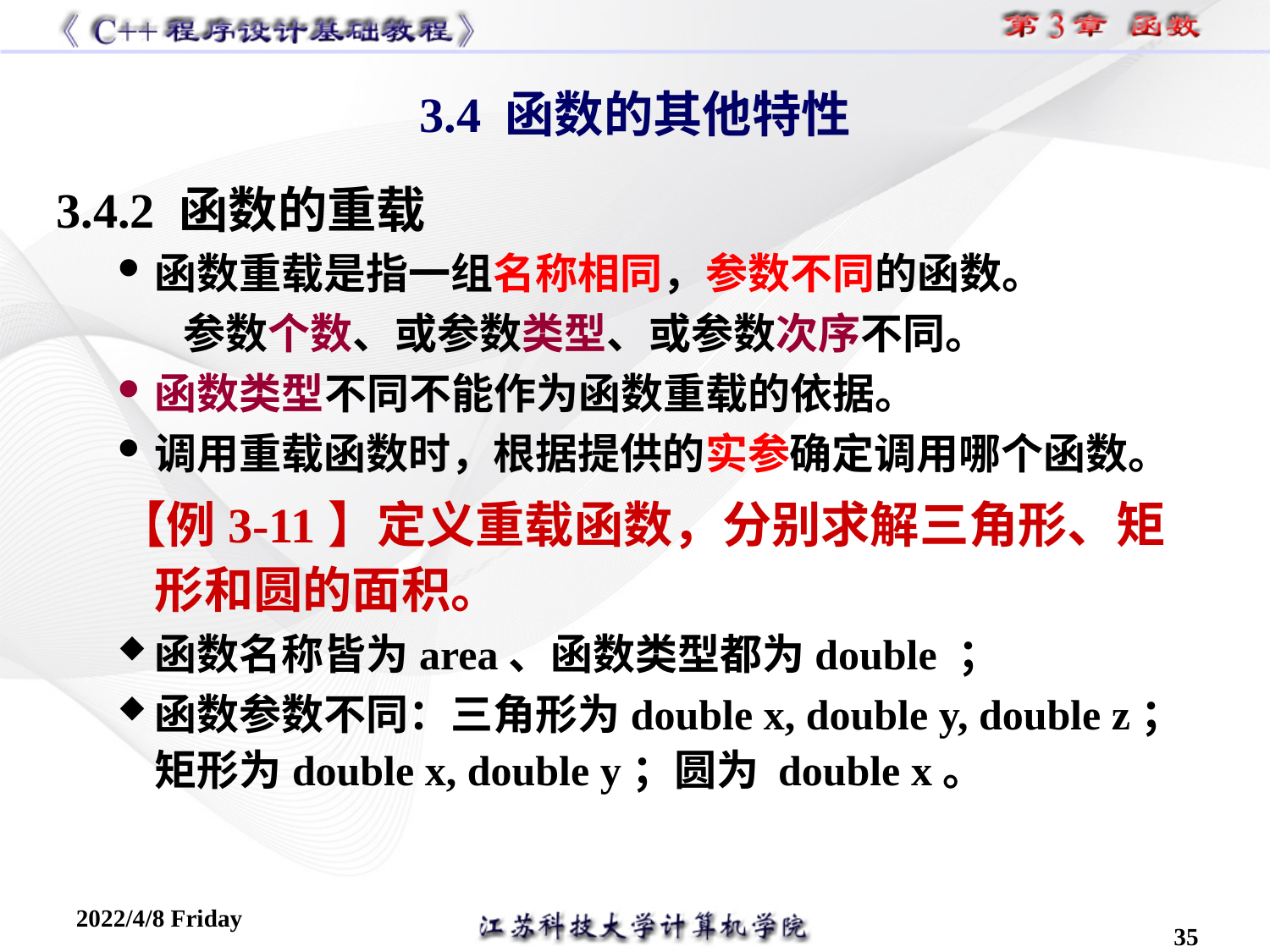

3.4 函数的其他特性
3.4.2 函数的重载
函数重载是指一组名称相同，参数不同的函数。
参数个数、或参数类型、或参数次序不同。
函数类型不同不能作为函数重载的依据。
调用重载函数时，根据提供的实参确定调用哪个函数。
【例3-11】定义重载函数，分别求解三角形、矩形和圆的面积。
函数名称皆为area、函数类型都为double ；
函数参数不同：三角形为double x, double y, double z；矩形为double x, double y；圆为 double x。